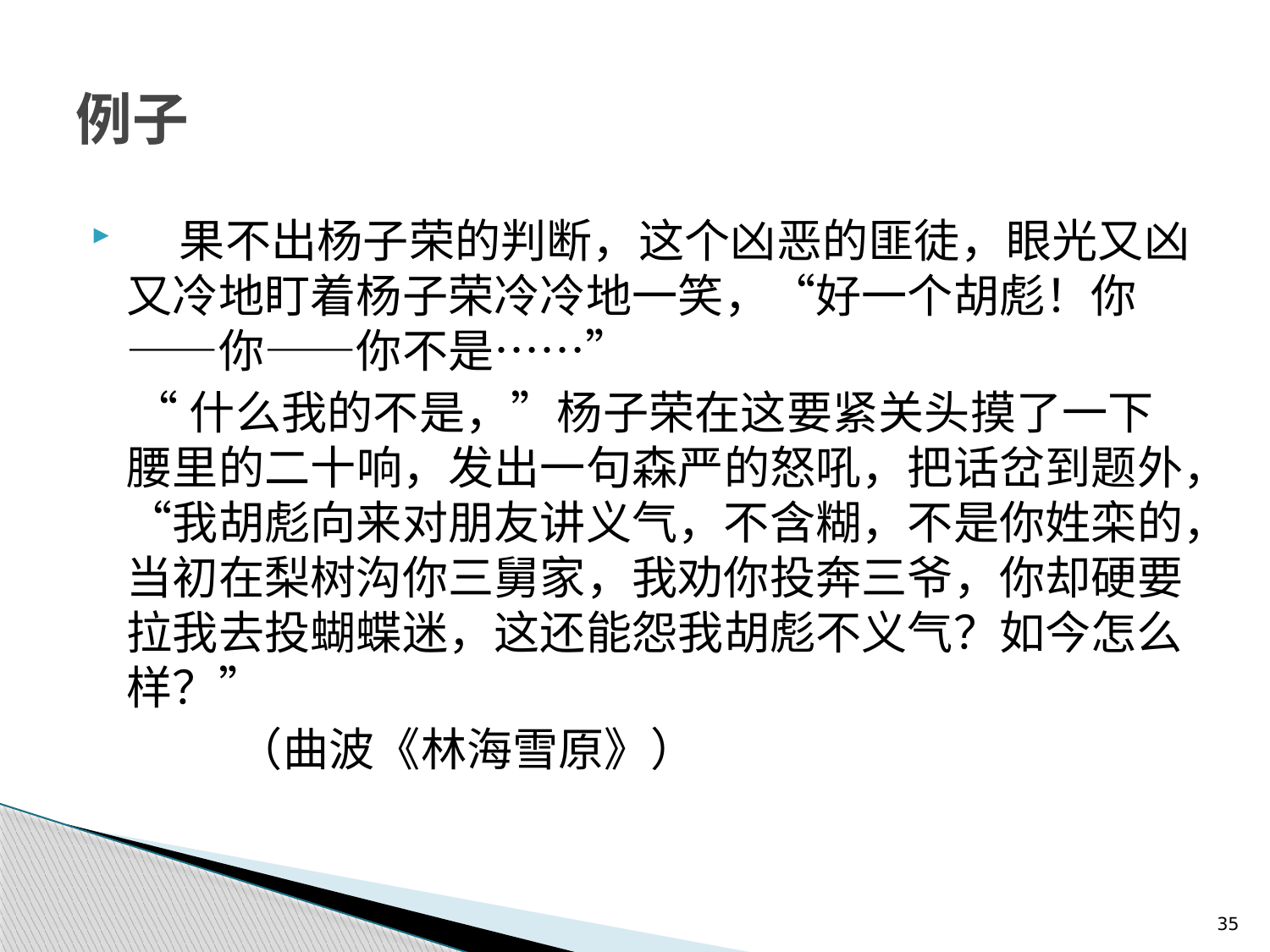

# 例子
    果不出杨子荣的判断，这个凶恶的匪徒，眼光又凶又冷地盯着杨子荣冷冷地一笑，“好一个胡彪！你——你——你不是……”
    “什么我的不是，”杨子荣在这要紧关头摸了一下腰里的二十响，发出一句森严的怒吼，把话岔到题外，“我胡彪向来对朋友讲义气，不含糊，不是你姓栾的，当初在梨树沟你三舅家，我劝你投奔三爷，你却硬要拉我去投蝴蝶迷，这还能怨我胡彪不义气？如今怎么样？”
             （曲波《林海雪原》）
35